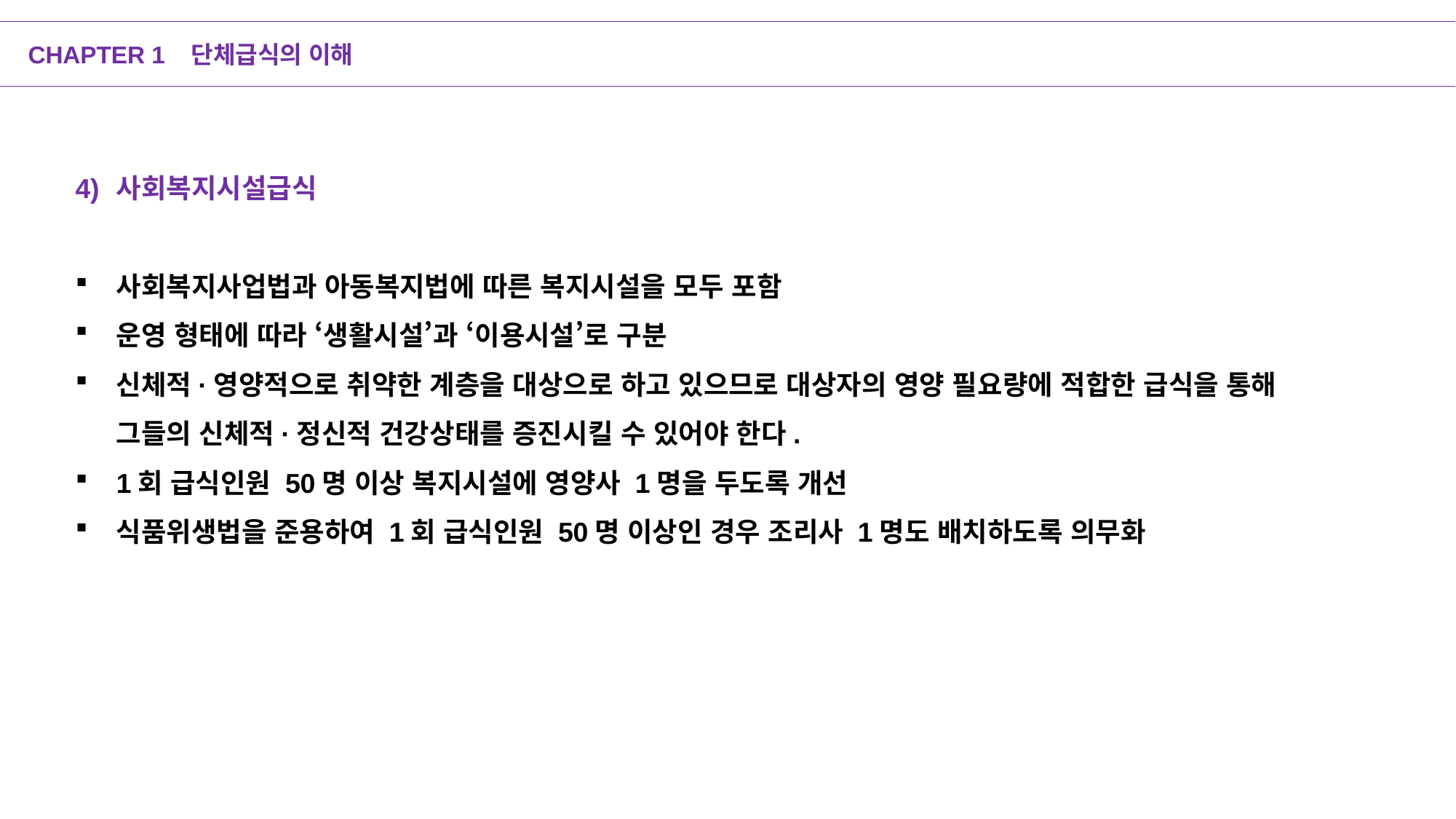

CHAPTER 1   단체급식의 이해
4)	사회복지시설급식

사회복지사업법과 아동복지법에 따른 복지시설을 모두 포함
운영 형태에 따라 ‘생활시설’과 ‘이용시설’로 구분
신체적·영양적으로 취약한 계층을 대상으로 하고 있으므로 대상자의 영양 필요량에 적합한 급식을 통해 그들의 신체적·정신적 건강상태를 증진시킬 수 있어야 한다.
1회 급식인원 50명 이상 복지시설에 영양사 1명을 두도록 개선
식품위생법을 준용하여 1회 급식인원 50명 이상인 경우 조리사 1명도 배치하도록 의무화